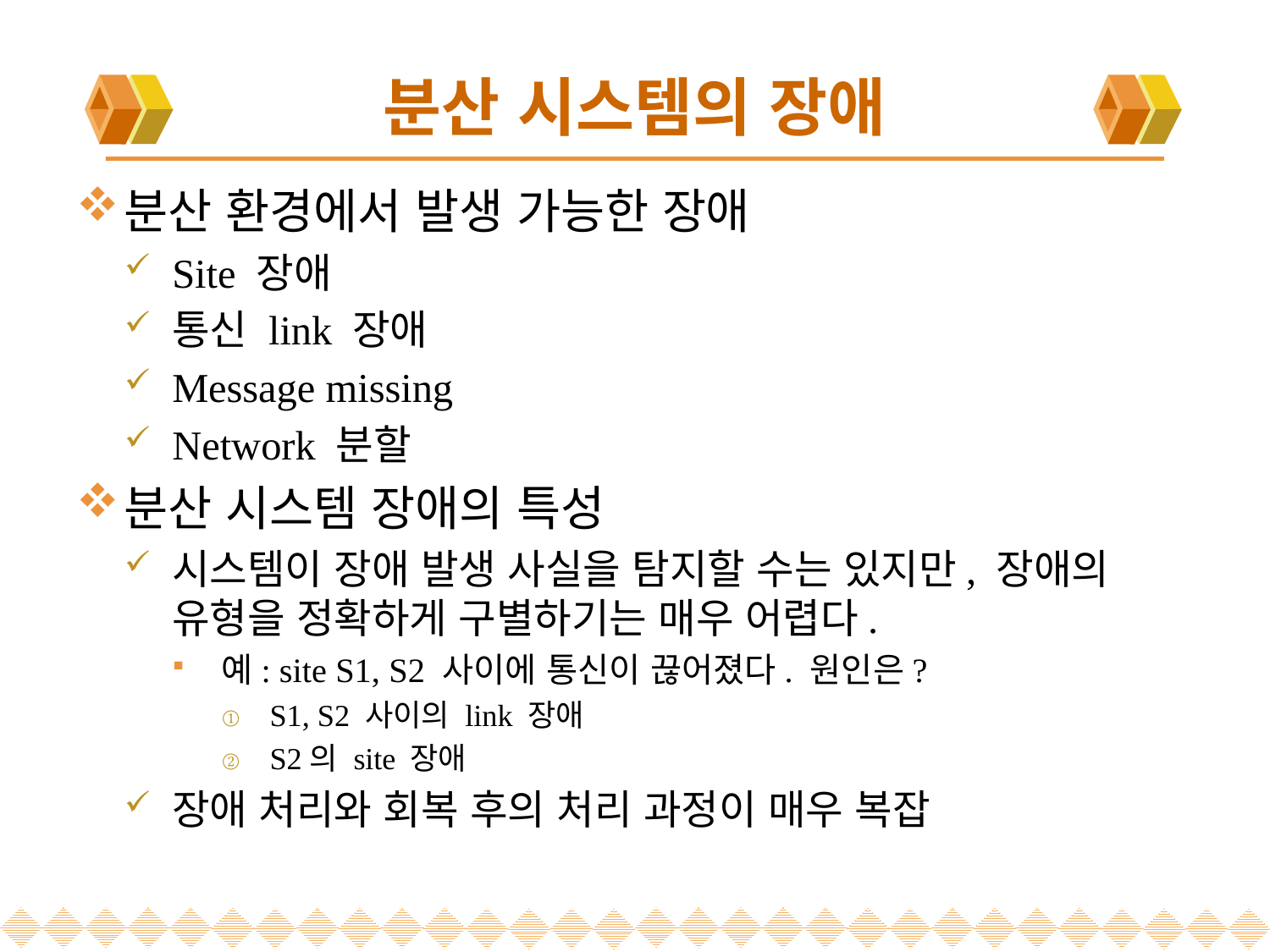

# 분산 시스템의 장애
분산 환경에서 발생 가능한 장애
Site 장애
통신 link 장애
Message missing
Network 분할
분산 시스템 장애의 특성
시스템이 장애 발생 사실을 탐지할 수는 있지만, 장애의 유형을 정확하게 구별하기는 매우 어렵다.
예: site S1, S2 사이에 통신이 끊어졌다. 원인은?
S1, S2 사이의 link 장애
S2의 site 장애
장애 처리와 회복 후의 처리 과정이 매우 복잡